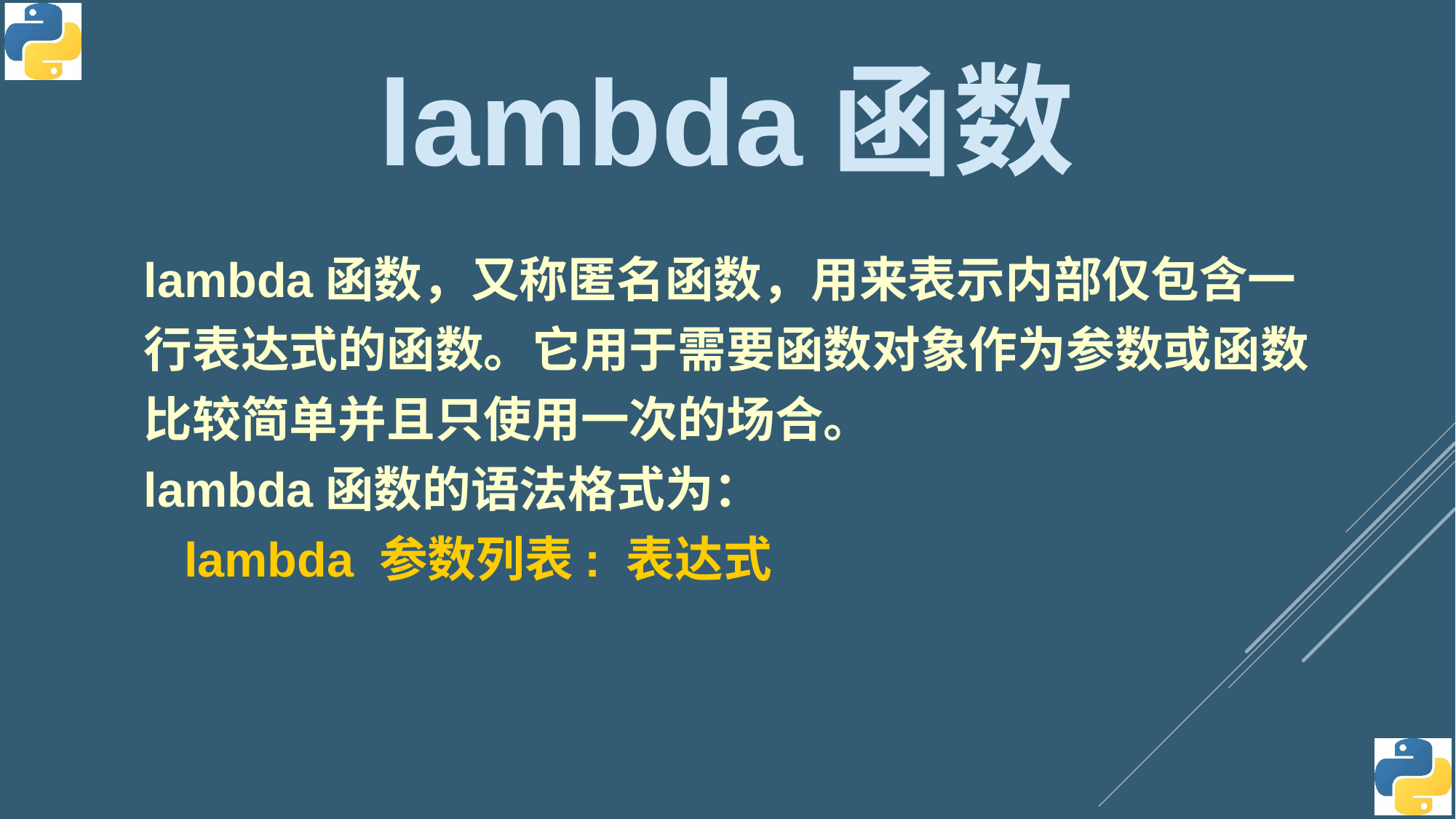

lambda函数
lambda函数，又称匿名函数，用来表示内部仅包含一行表达式的函数。它用于需要函数对象作为参数或函数比较简单并且只使用一次的场合。
lambda函数的语法格式为：
   lambda 参数列表: 表达式